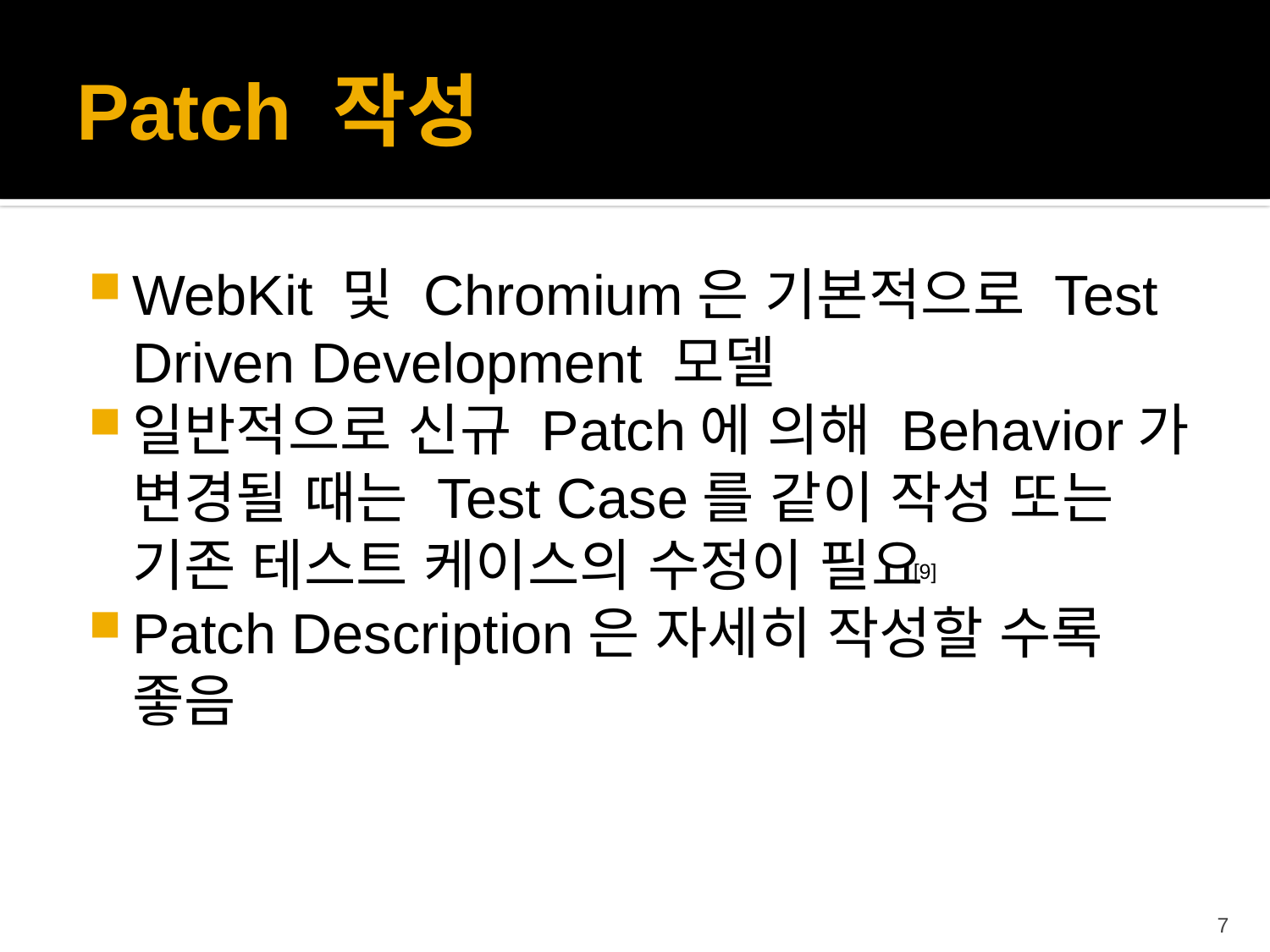

# Patch 작성
WebKit 및 Chromium은 기본적으로 Test Driven Development 모델
일반적으로 신규 Patch에 의해 Behavior가 변경될 때는 Test Case를 같이 작성 또는 기존 테스트 케이스의 수정이 필요
Patch Description은 자세히 작성할 수록 좋음
[9]
7